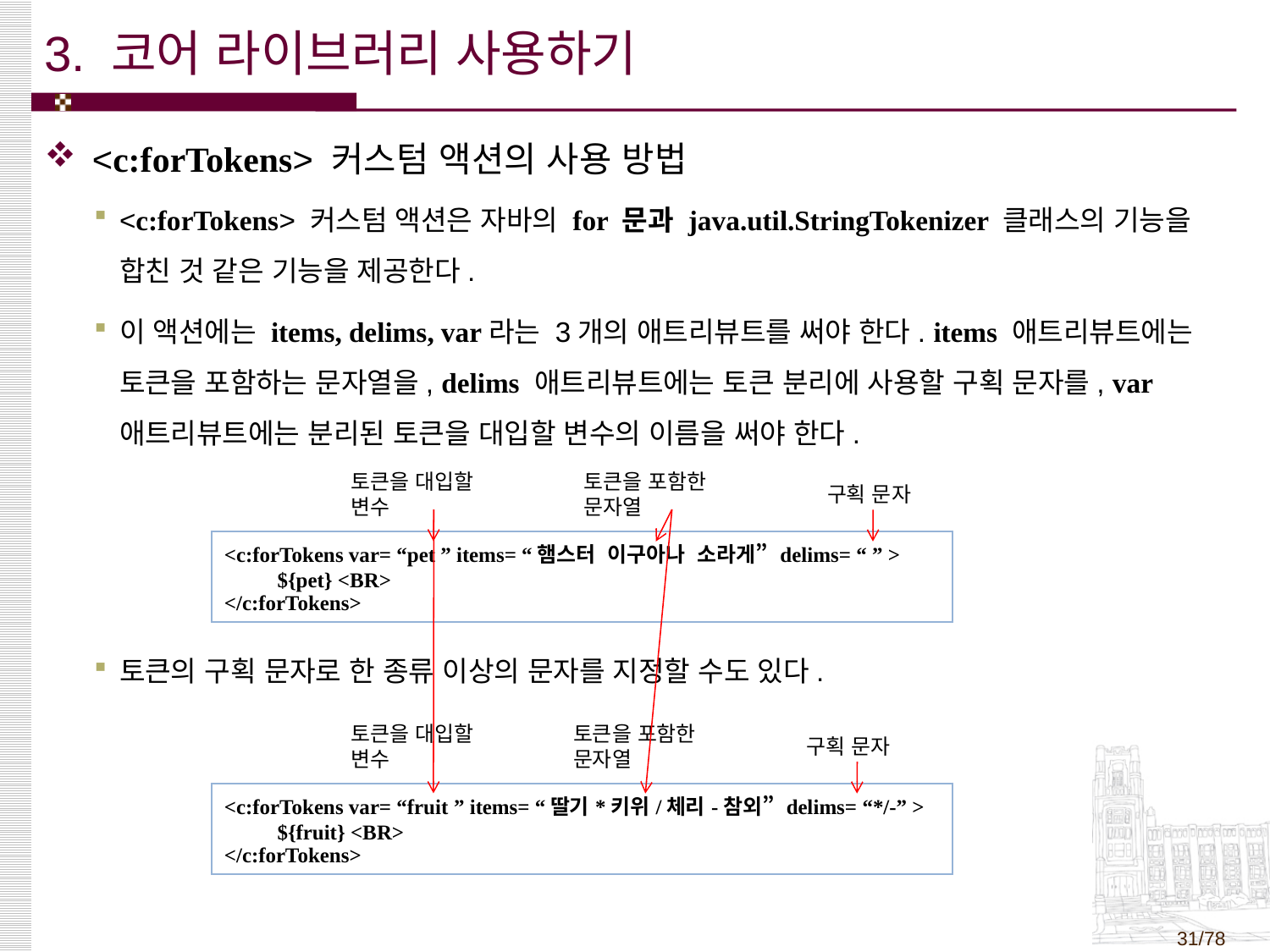

# 3. 코어 라이브러리 사용하기
<c:forTokens> 커스텀 액션의 사용 방법
<c:forTokens> 커스텀 액션은 자바의 for 문과 java.util.StringTokenizer 클래스의 기능을 합친 것 같은 기능을 제공한다.
이 액션에는 items, delims, var라는 3개의 애트리뷰트를 써야 한다. items 애트리뷰트에는 토큰을 포함하는 문자열을, delims 애트리뷰트에는 토큰 분리에 사용할 구획 문자를, var 애트리뷰트에는 분리된 토큰을 대입할 변수의 이름을 써야 한다.

토큰의 구획 문자로 한 종류 이상의 문자를 지정할 수도 있다.

토큰을 대입할 변수
토큰을 포함한 문자열
구획 문자
| <c:forTokens var= “pet ” items= “햄스터 이구아나 소라게” delims= “ ” > ${pet} <BR> </c:forTokens> |
| --- |
토큰을 대입할 변수
토큰을 포함한 문자열
구획 문자
| <c:forTokens var= “fruit ” items= “딸기\*키위/체리-참외” delims= “\*/-” > ${fruit} <BR> </c:forTokens> |
| --- |